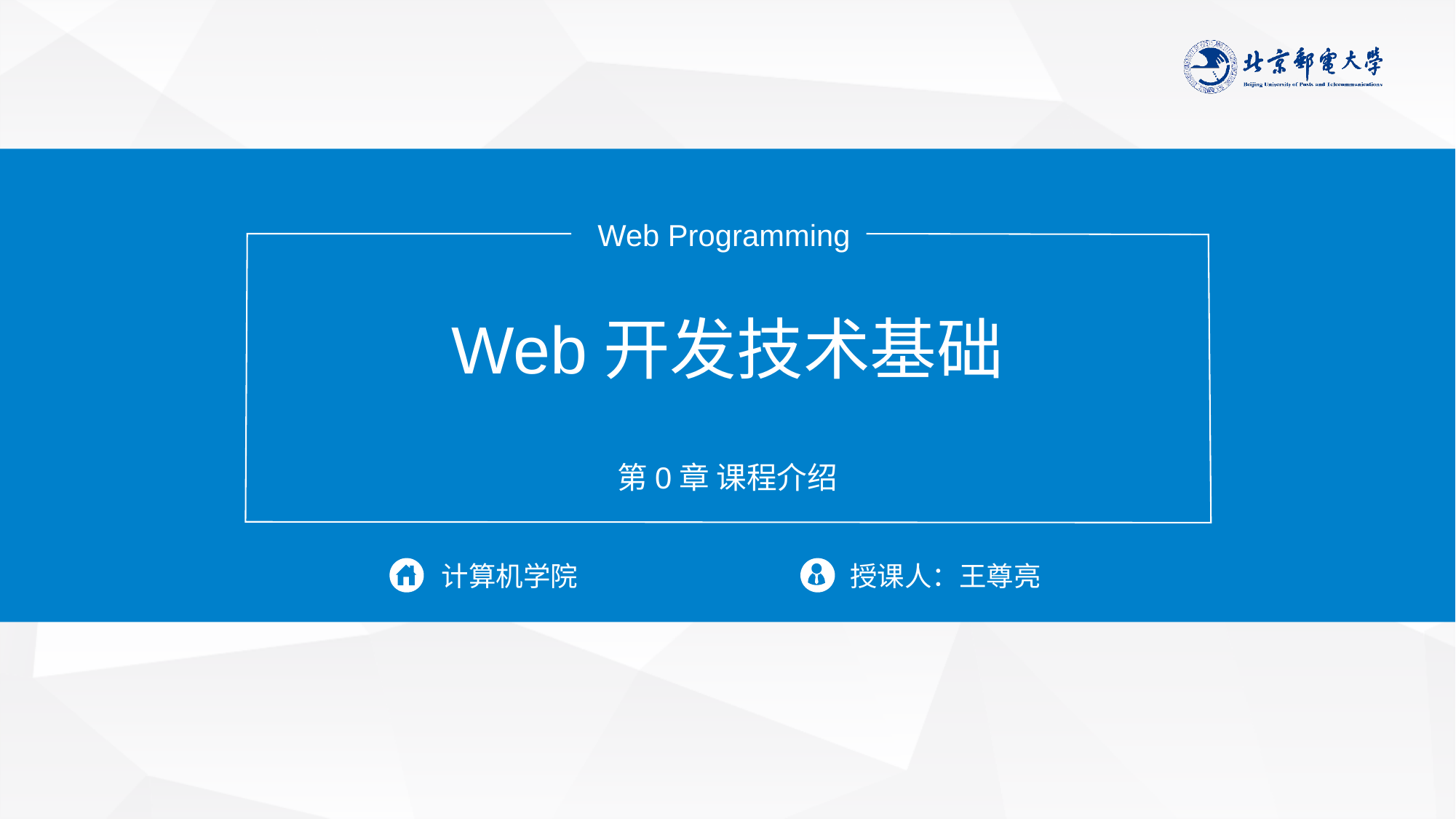

Web Programming

Web开发技术基础
第0章 课程介绍
计算机学院
授课人：王尊亮